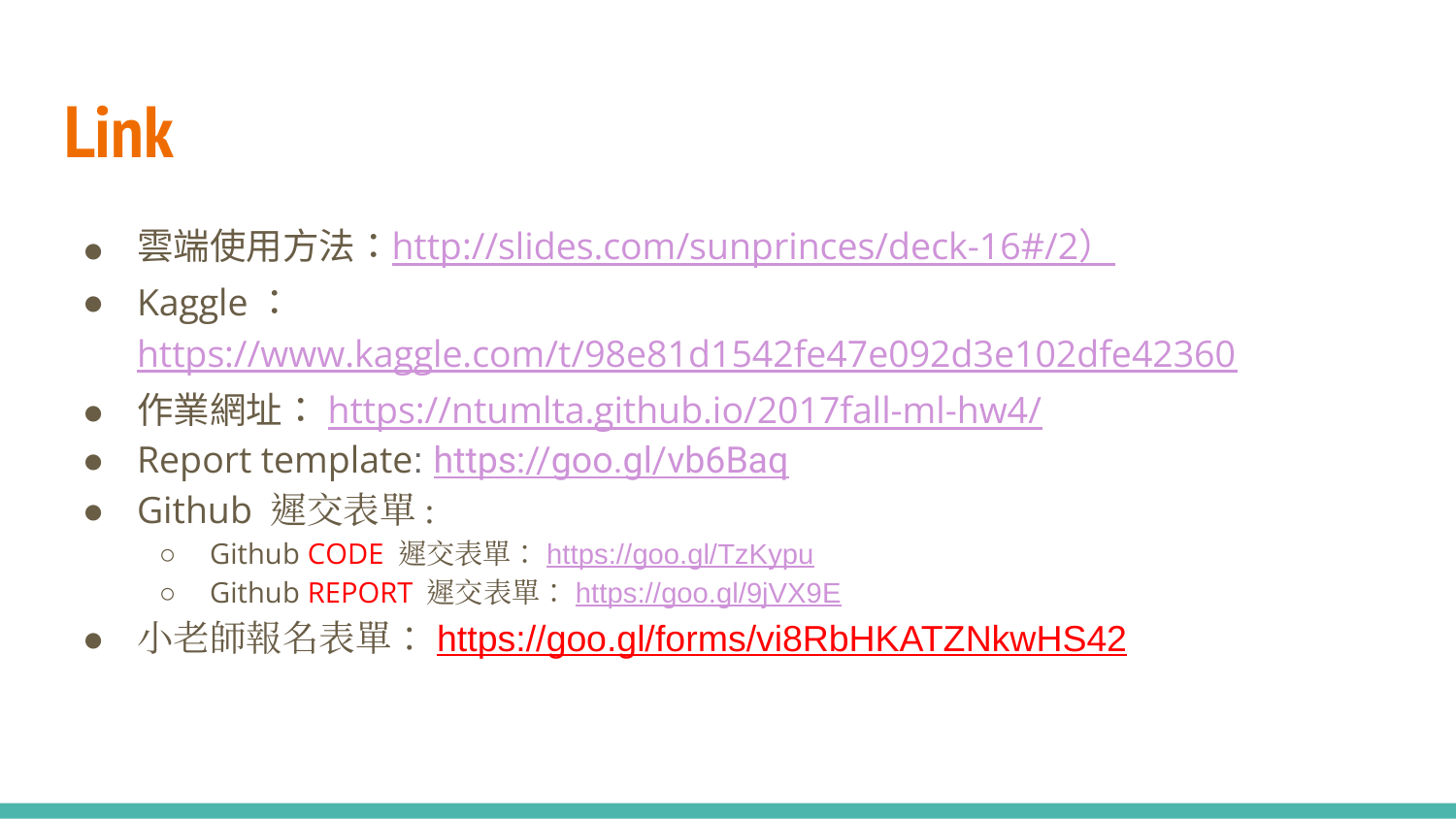

# Link
雲端使用方法：http://slides.com/sunprinces/deck-16#/2）
Kaggle：https://www.kaggle.com/t/98e81d1542fe47e092d3e102dfe42360
作業網址：https://ntumlta.github.io/2017fall-ml-hw4/
Report template: https://goo.gl/vb6Baq
Github 遲交表單:
Github CODE 遲交表單：https://goo.gl/TzKypu
Github REPORT 遲交表單：https://goo.gl/9jVX9E
小老師報名表單：https://goo.gl/forms/vi8RbHKATZNkwHS42